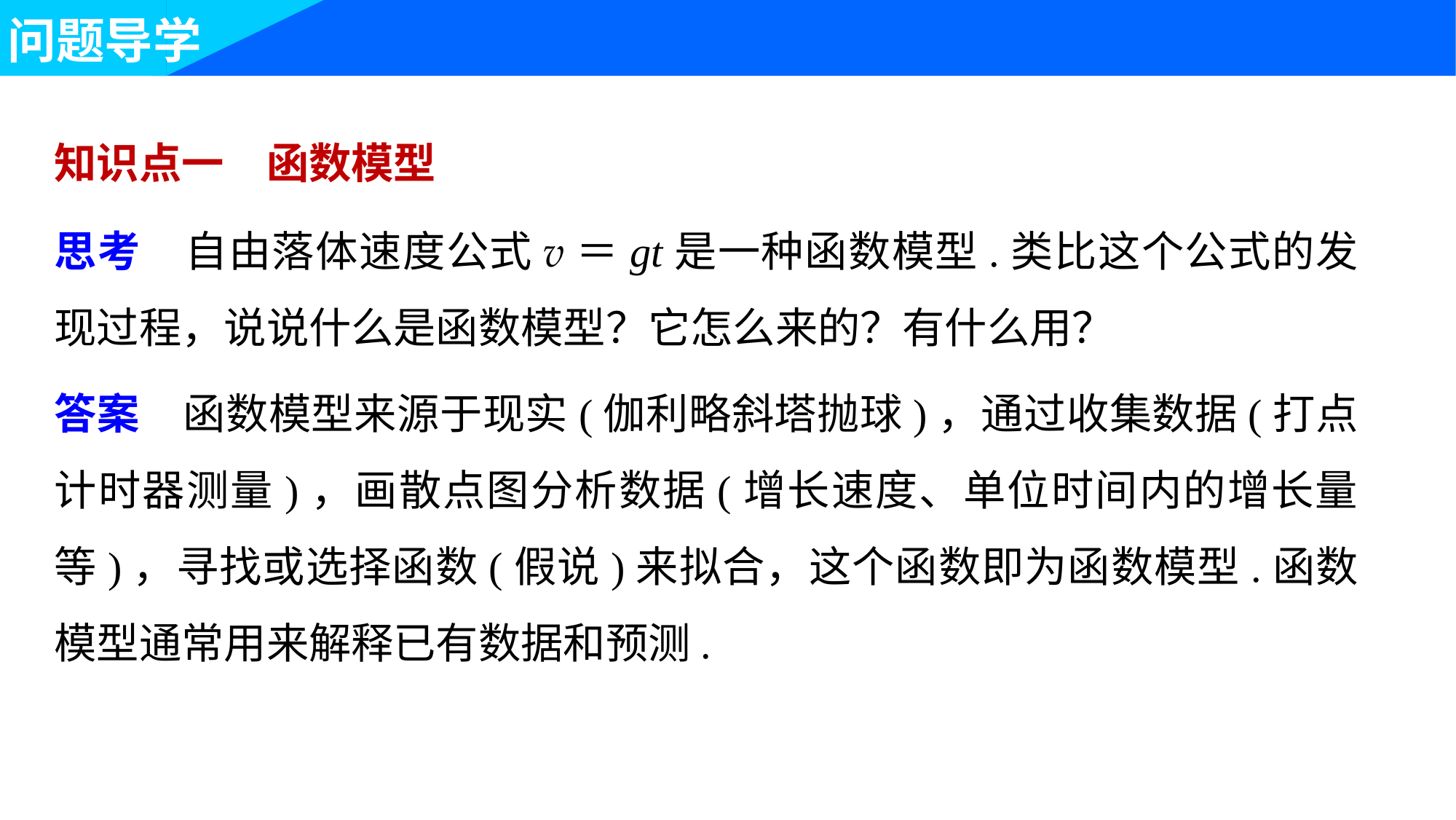

问题导学
知识点一　函数模型
思考　自由落体速度公式v＝gt是一种函数模型.类比这个公式的发现过程，说说什么是函数模型？它怎么来的？有什么用？
答案　函数模型来源于现实(伽利略斜塔抛球)，通过收集数据(打点计时器测量)，画散点图分析数据(增长速度、单位时间内的增长量等)，寻找或选择函数(假说)来拟合，这个函数即为函数模型.函数模型通常用来解释已有数据和预测.